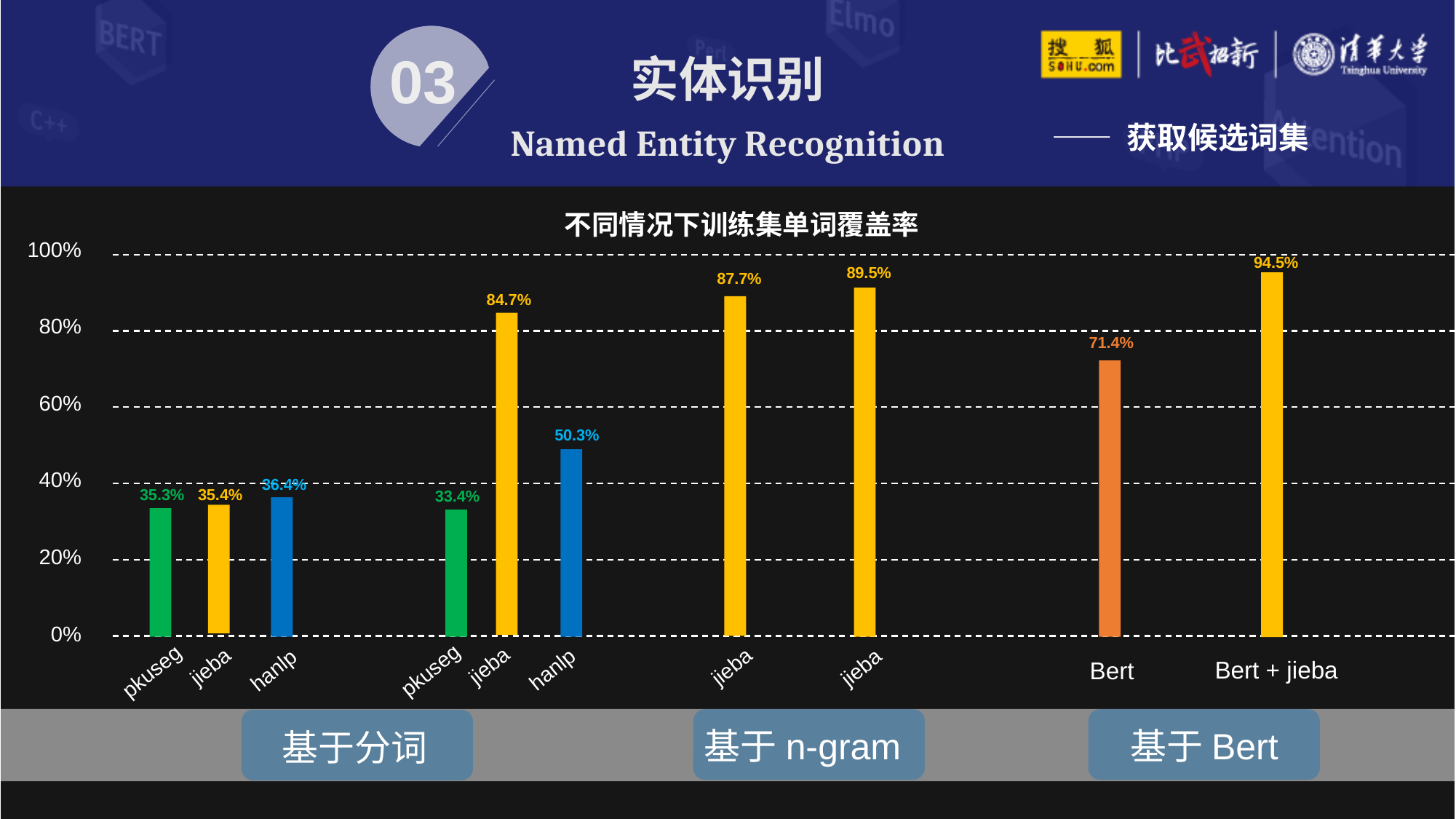

实体识别
Named Entity Recognition
03
—— 获取候选词集
不同情况下训练集单词覆盖率
100%
80%
60%
40%
20%
0%
94.5%
89.5%
87.7%

84.7%

71.4%

50.3%

36.4%
35.3%
35.4%
33.4%

jieba
pkuseg
hanlp
jieba
jieba
pkuseg
hanlp
jieba
Bert + jieba
Bert

基于Bert
基于n-gram
基于分词